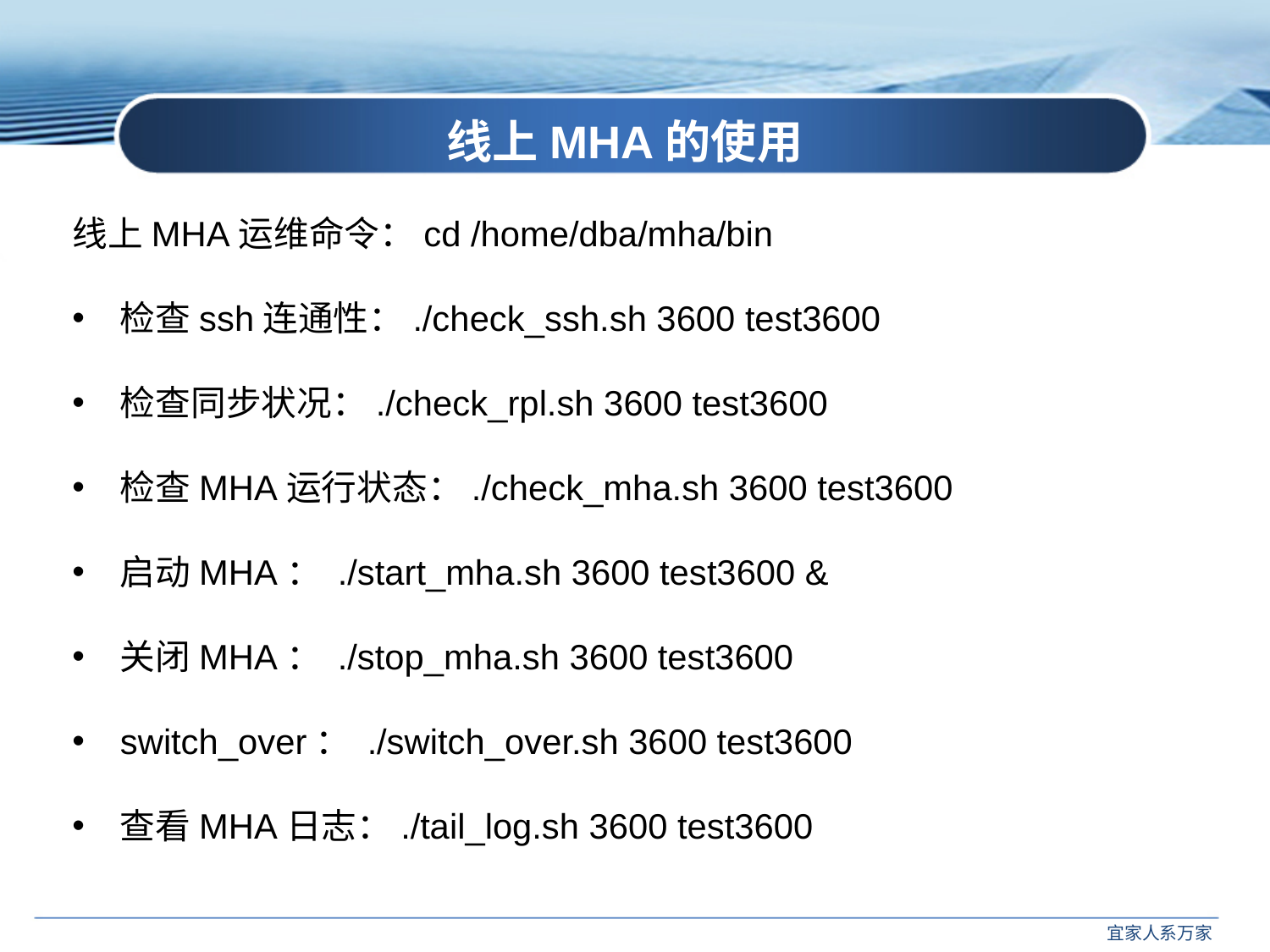

线上MHA的使用
线上MHA运维命令：cd /home/dba/mha/bin

检查ssh连通性：./check_ssh.sh 3600 test3600

检查同步状况：./check_rpl.sh 3600 test3600

检查MHA运行状态：./check_mha.sh 3600 test3600

启动MHA： ./start_mha.sh 3600 test3600 &

关闭MHA： ./stop_mha.sh 3600 test3600

switch_over： ./switch_over.sh 3600 test3600

查看MHA日志：./tail_log.sh 3600 test3600

宜家人系万家